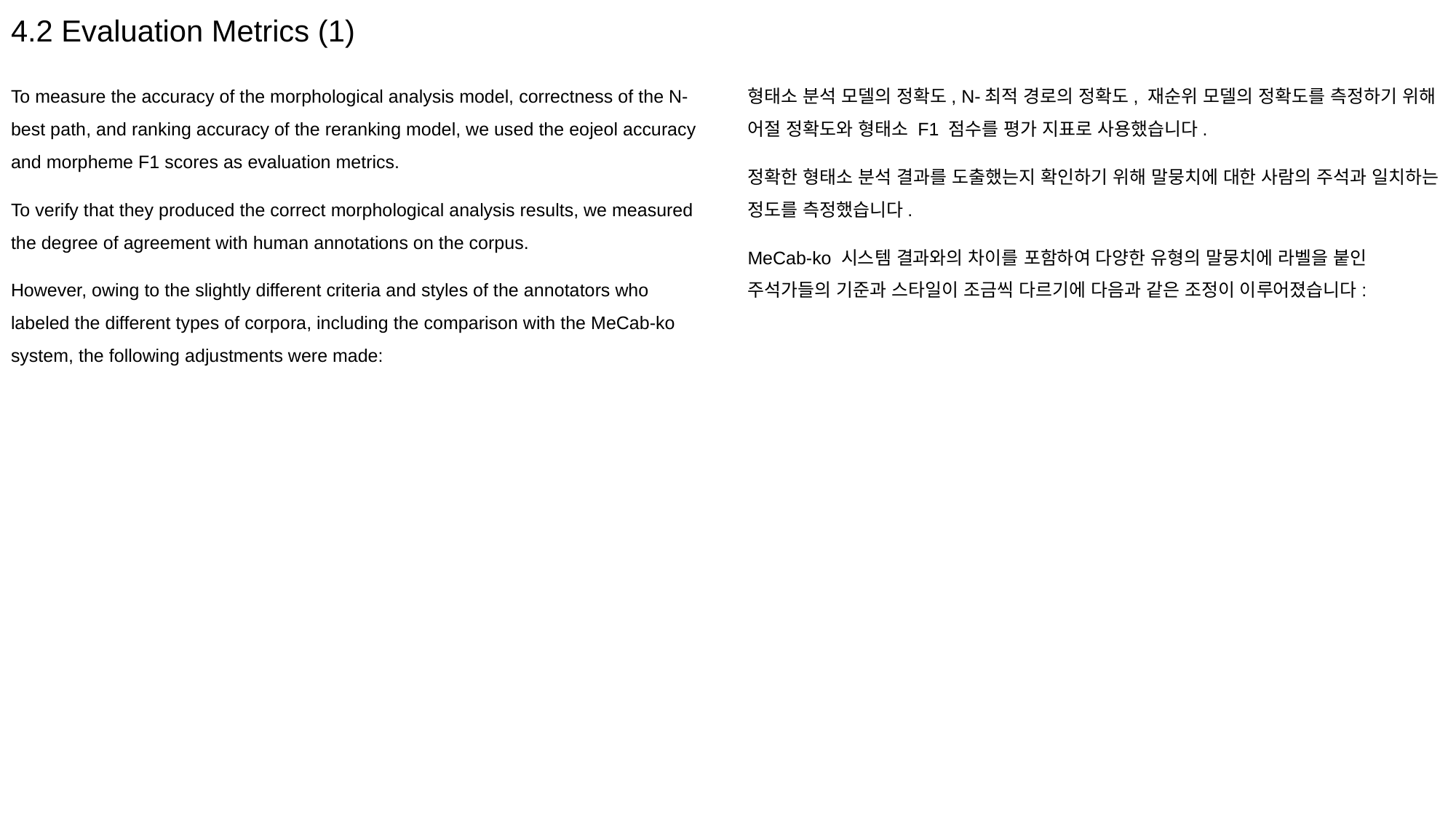

# 4.2 Evaluation Metrics (1)
To measure the accuracy of the morphological analysis model, correctness of the N-best path, and ranking accuracy of the reranking model, we used the eojeol accuracy and morpheme F1 scores as evaluation metrics.
To verify that they produced the correct morphological analysis results, we measured the degree of agreement with human annotations on the corpus.
However, owing to the slightly different criteria and styles of the annotators who labeled the different types of corpora, including the comparison with the MeCab-ko system, the following adjustments were made:
형태소 분석 모델의 정확도, N-최적 경로의 정확도, 재순위 모델의 정확도를 측정하기 위해 어절 정확도와 형태소 F1 점수를 평가 지표로 사용했습니다.
정확한 형태소 분석 결과를 도출했는지 확인하기 위해 말뭉치에 대한 사람의 주석과 일치하는 정도를 측정했습니다.
MeCab-ko 시스템 결과와의 차이를 포함하여 다양한 유형의 말뭉치에 라벨을 붙인 주석가들의 기준과 스타일이 조금씩 다르기에 다음과 같은 조정이 이루어졌습니다: